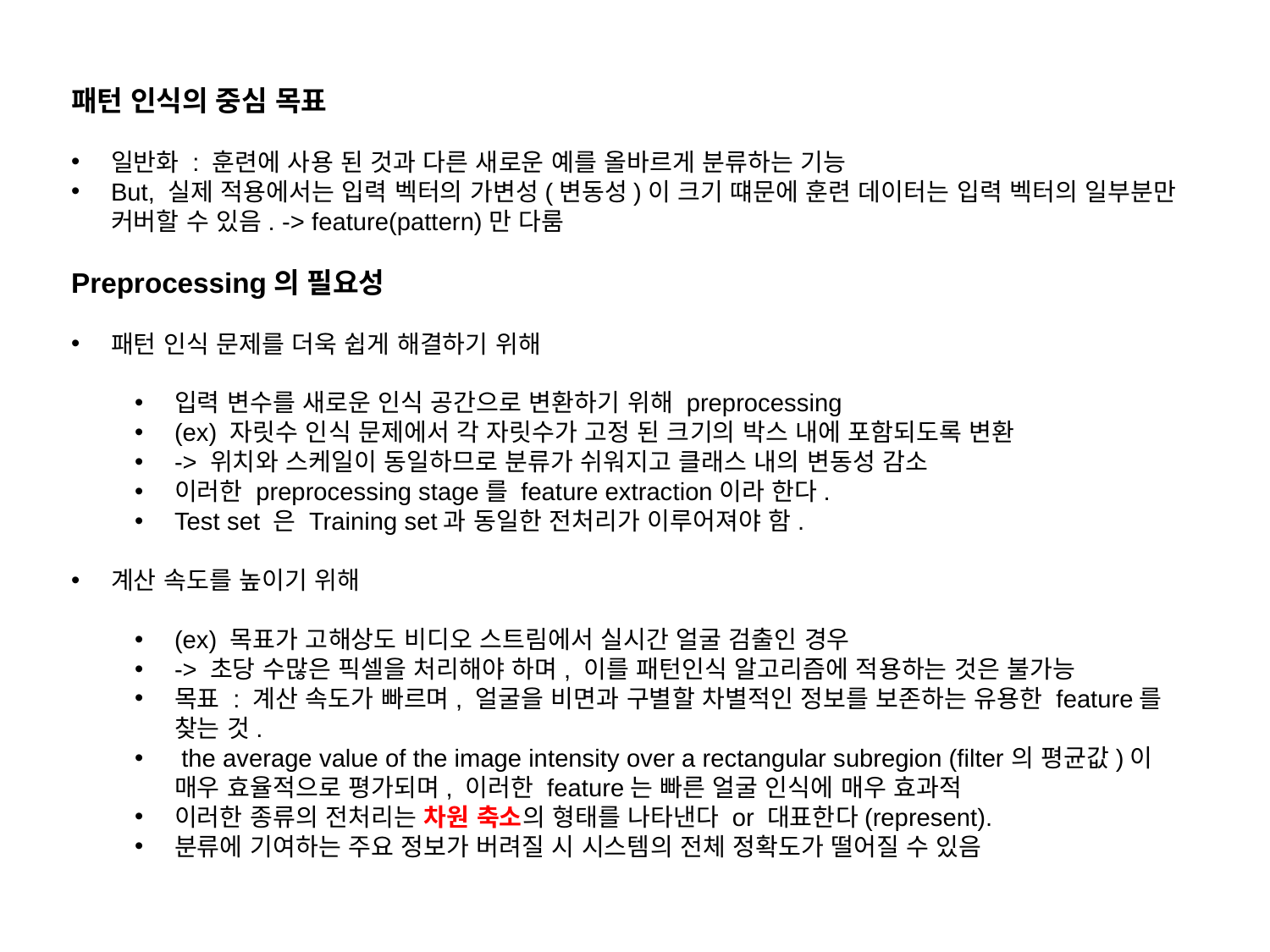

패턴 인식의 중심 목표

일반화 : 훈련에 사용 된 것과 다른 새로운 예를 올바르게 분류하는 기능
But, 실제 적용에서는 입력 벡터의 가변성(변동성)이 크기 떄문에 훈련 데이터는 입력 벡터의 일부분만 커버할 수 있음. -> feature(pattern)만 다룸

Preprocessing의 필요성

패턴 인식 문제를 더욱 쉽게 해결하기 위해

입력 변수를 새로운 인식 공간으로 변환하기 위해 preprocessing
(ex) 자릿수 인식 문제에서 각 자릿수가 고정 된 크기의 박스 내에 포함되도록 변환
-> 위치와 스케일이 동일하므로 분류가 쉬워지고 클래스 내의 변동성 감소
이러한 preprocessing stage를 feature extraction이라 한다.
Test set 은 Training set과 동일한 전처리가 이루어져야 함.

계산 속도를 높이기 위해

(ex) 목표가 고해상도 비디오 스트림에서 실시간 얼굴 검출인 경우
-> 초당 수많은 픽셀을 처리해야 하며, 이를 패턴인식 알고리즘에 적용하는 것은 불가능
목표 : 계산 속도가 빠르며, 얼굴을 비면과 구별할 차별적인 정보를 보존하는 유용한 feature를 찾는 것.
 the average value of the image intensity over a rectangular subregion (filter의 평균값)이 매우 효율적으로 평가되며, 이러한 feature는 빠른 얼굴 인식에 매우 효과적
이러한 종류의 전처리는 차원 축소의 형태를 나타낸다 or 대표한다(represent).
분류에 기여하는 주요 정보가 버려질 시 시스템의 전체 정확도가 떨어질 수 있음